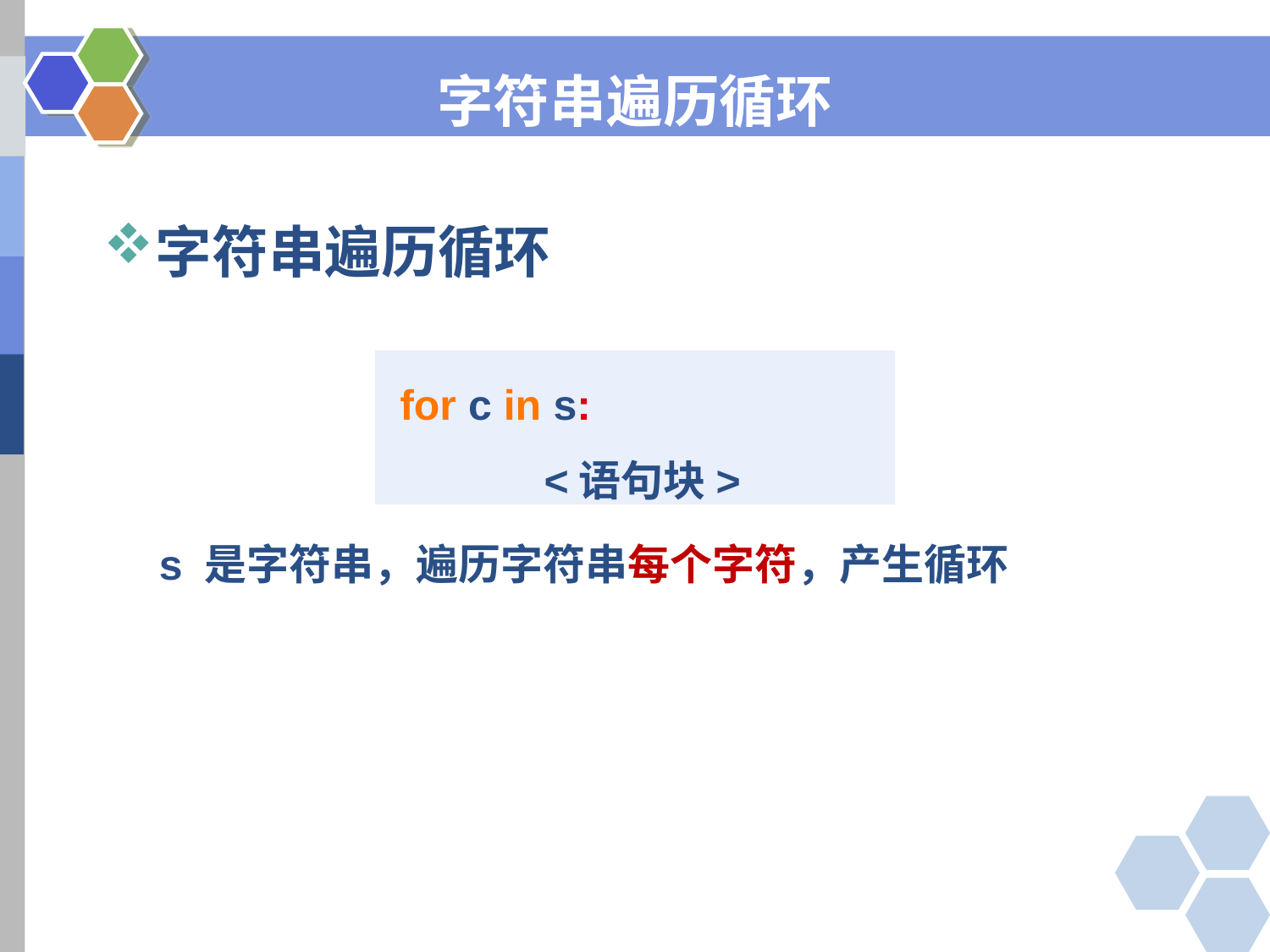

字符串遍历循环

字符串遍历循环
for c in s:
<语句块>
s 是字符串，遍历字符串每个字符，产生循环